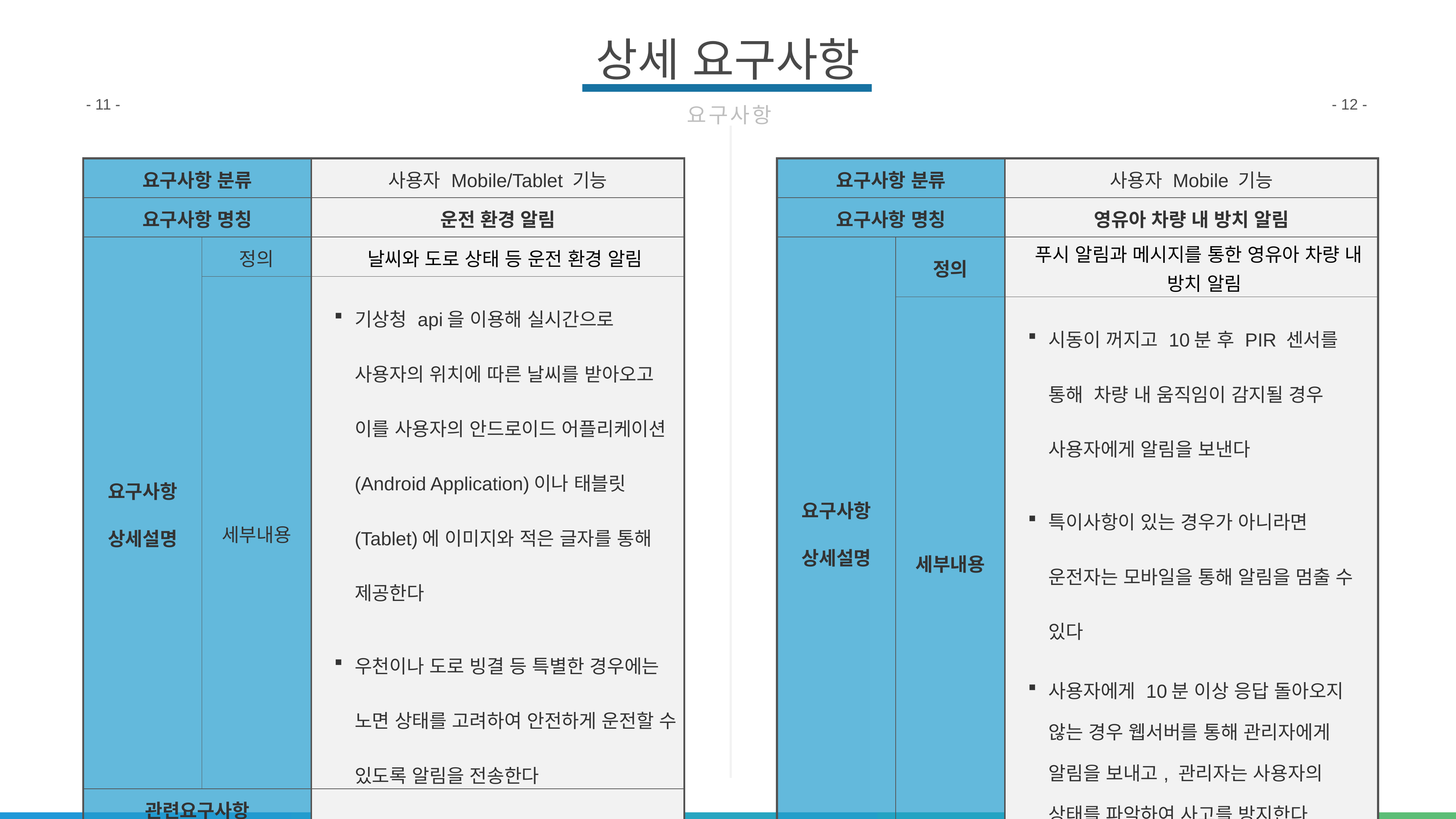

상세 요구사항

요구사항
- 11 -
- 12 -
| 요구사항 분류 |  | 사용자 Mobile/Tablet 기능 |
| --- | --- | --- |
| 요구사항 명칭 |  | 운전 환경 알림 |
| 요구사항 상세설명 | 정의 | 날씨와 도로 상태 등 운전 환경 알림 |
|  | 세부내용 | 기상청 api을 이용해 실시간으로 사용자의 위치에 따른 날씨를 받아오고 이를 사용자의 안드로이드 어플리케이션(Android Application)이나 태블릿(Tablet)에 이미지와 적은 글자를 통해 제공한다 우천이나 도로 빙결 등 특별한 경우에는 노면 상태를 고려하여 안전하게 운전할 수 있도록 알림을 전송한다 |
| 관련요구사항 |  |  |
| 요구사항 분류 |  | 사용자 Mobile 기능 |
| --- | --- | --- |
| 요구사항 명칭 |  | 영유아 차량 내 방치 알림 |
| 요구사항 상세설명 | 정의 | 푸시 알림과 메시지를 통한 영유아 차량 내 방치 알림 |
|  | 세부내용 | 시동이 꺼지고 10분 후 PIR 센서를 통해 차량 내 움직임이 감지될 경우 사용자에게 알림을 보낸다 특이사항이 있는 경우가 아니라면 운전자는 모바일을 통해 알림을 멈출 수 있다 사용자에게 10분 이상 응답 돌아오지 않는 경우 웹서버를 통해 관리자에게 알림을 보내고, 관리자는 사용자의 상태를 파악하여 사고를 방지한다 |
| 관련요구사항 |  |  |